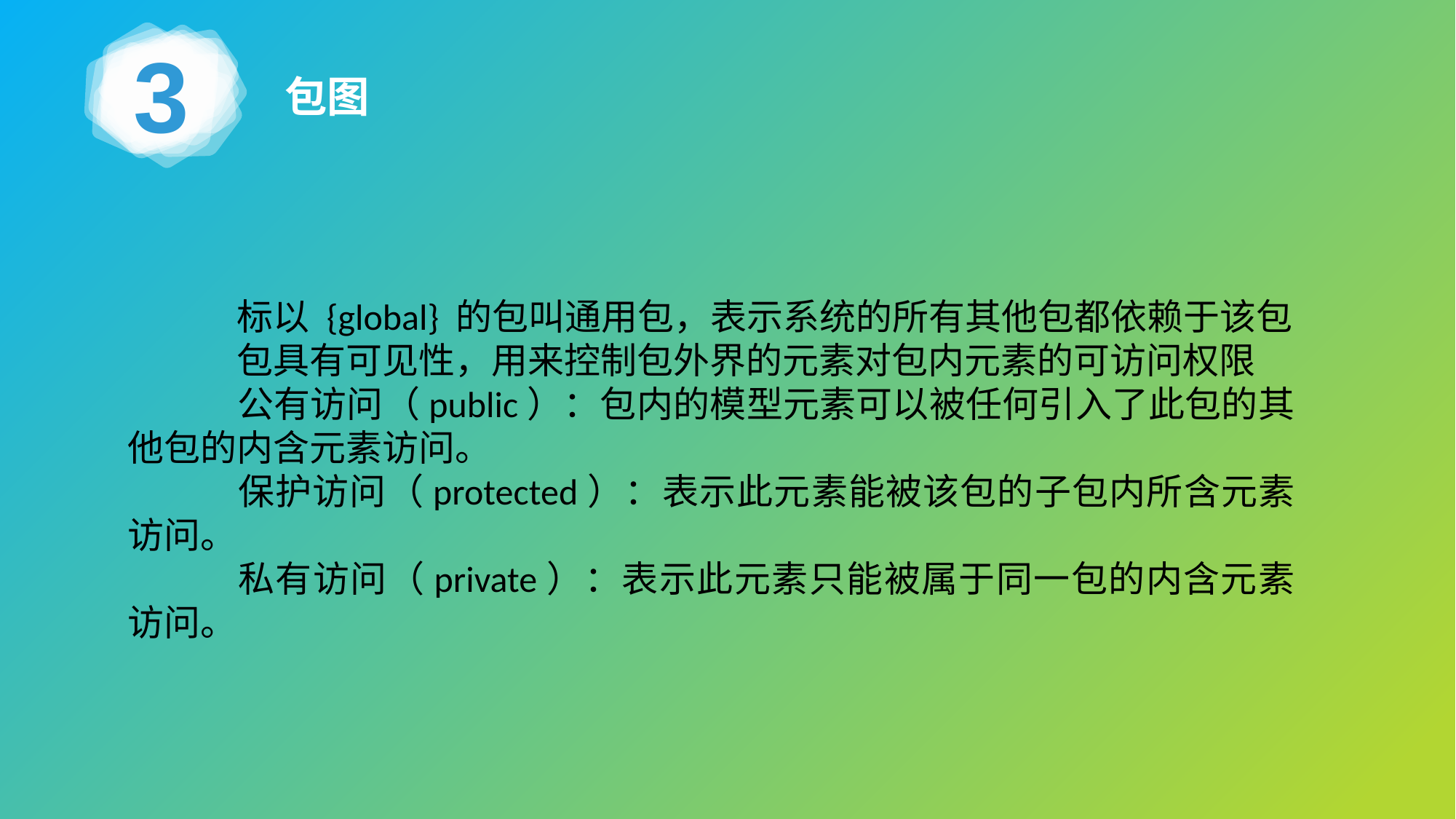

3

包图
	标以 {global} 的包叫通用包，表示系统的所有其他包都依赖于该包
	包具有可见性，用来控制包外界的元素对包内元素的可访问权限
	公有访问（public）：包内的模型元素可以被任何引入了此包的其他包的内含元素访问。
	保护访问（protected）：表示此元素能被该包的子包内所含元素访问。
	私有访问（private）：表示此元素只能被属于同一包的内含元素访问。